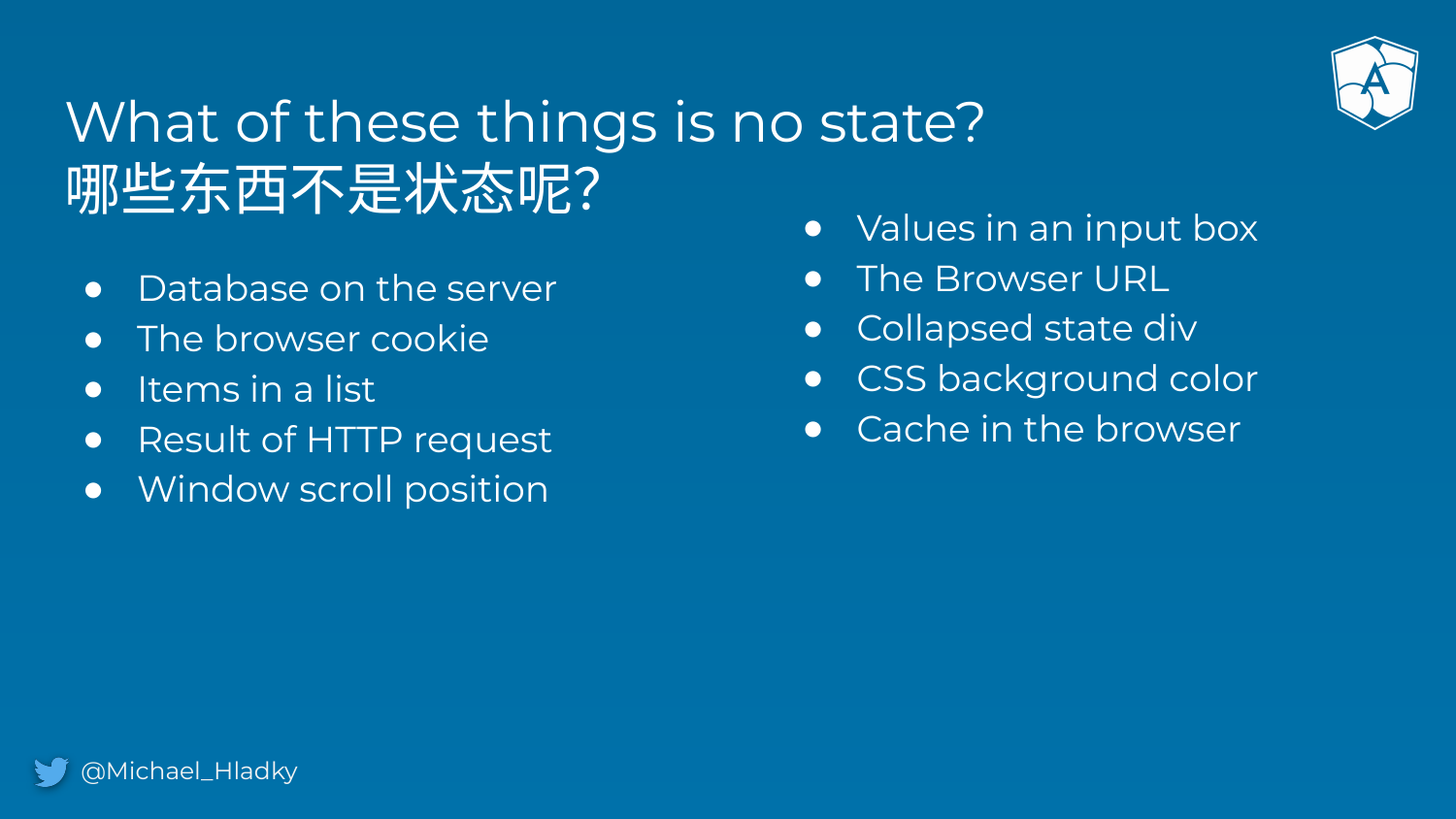

# What of these things is no state?
哪些东西不是状态呢？
Values in an input box
The Browser URL
Collapsed state div
CSS background color
Cache in the browser
Database on the server
The browser cookie
Items in a list
Result of HTTP request
Window scroll position